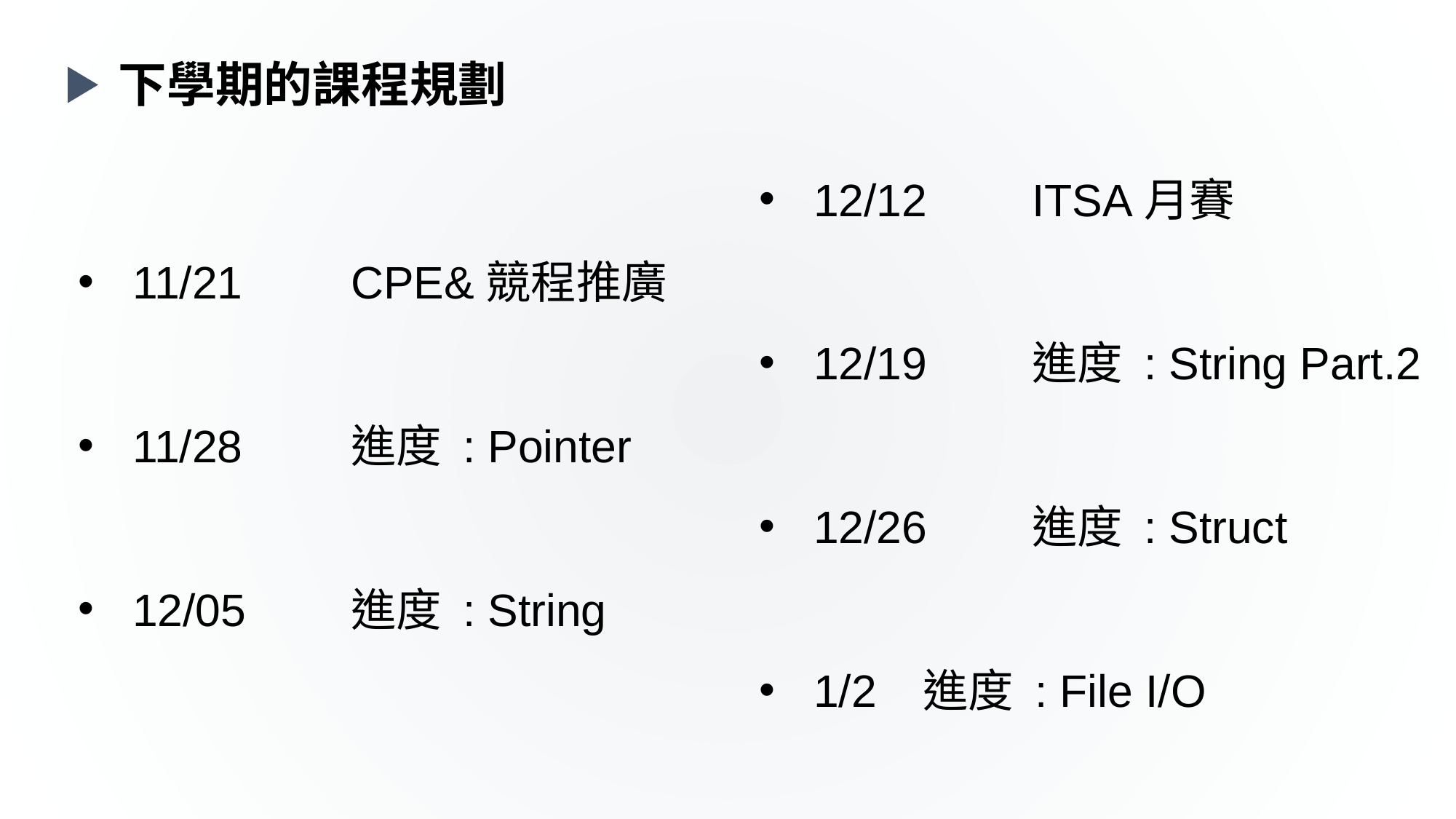

下學期的課程規劃

12/12	ITSA月賽

12/19	進度 : String Part.2

12/26	進度 : Struct

1/2	進度 : File I/O
11/21	CPE&競程推廣

11/28	進度 : Pointer

12/05	進度 : String